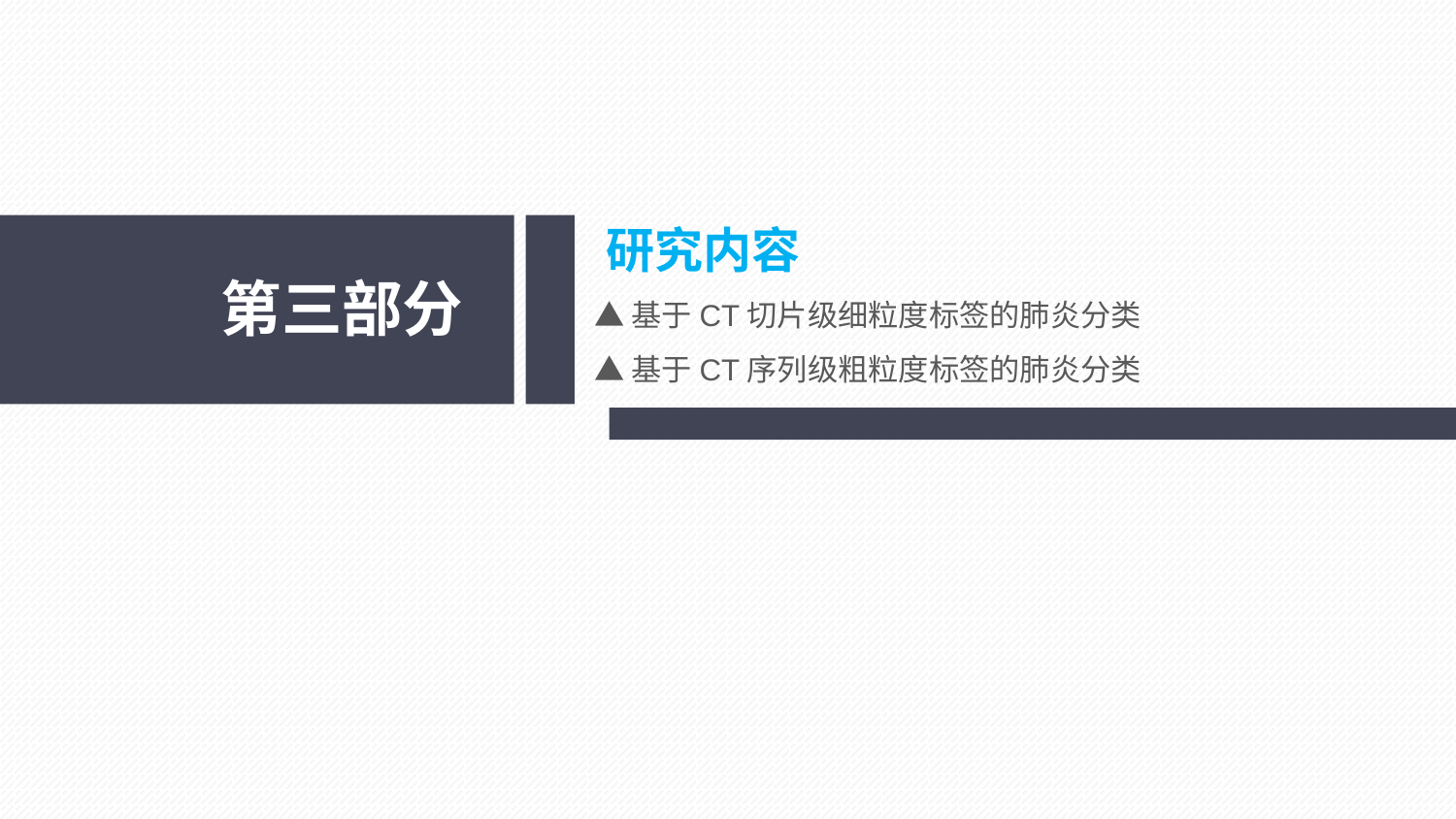

研究内容

第三部分
▲基于CT切片级细粒度标签的肺炎分类
▲基于CT序列级粗粒度标签的肺炎分类